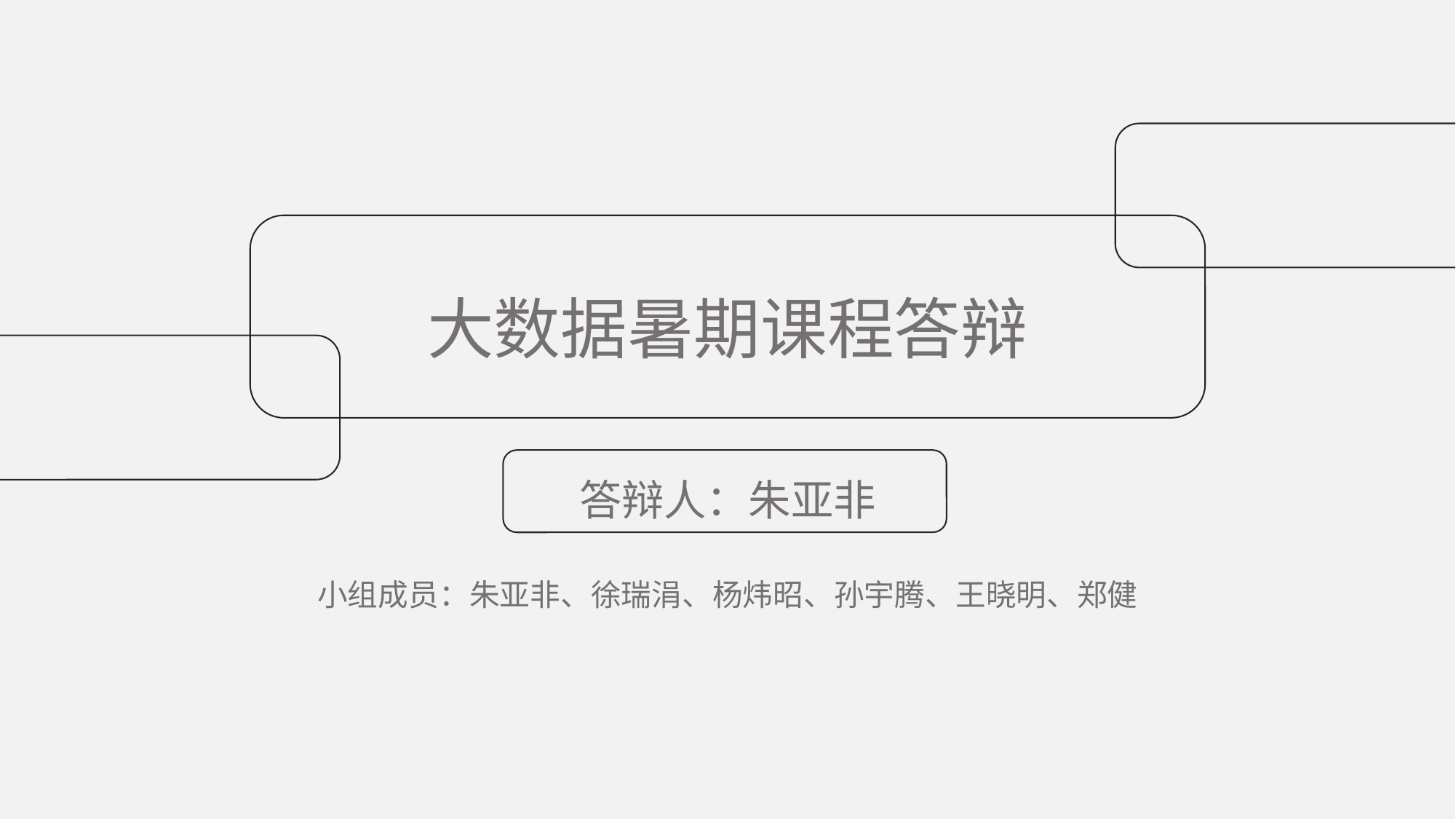

大数据暑期课程答辩

答辩人：朱亚非

小组成员：朱亚非、徐瑞涓、杨炜昭、孙宇腾、王晓明、郑健